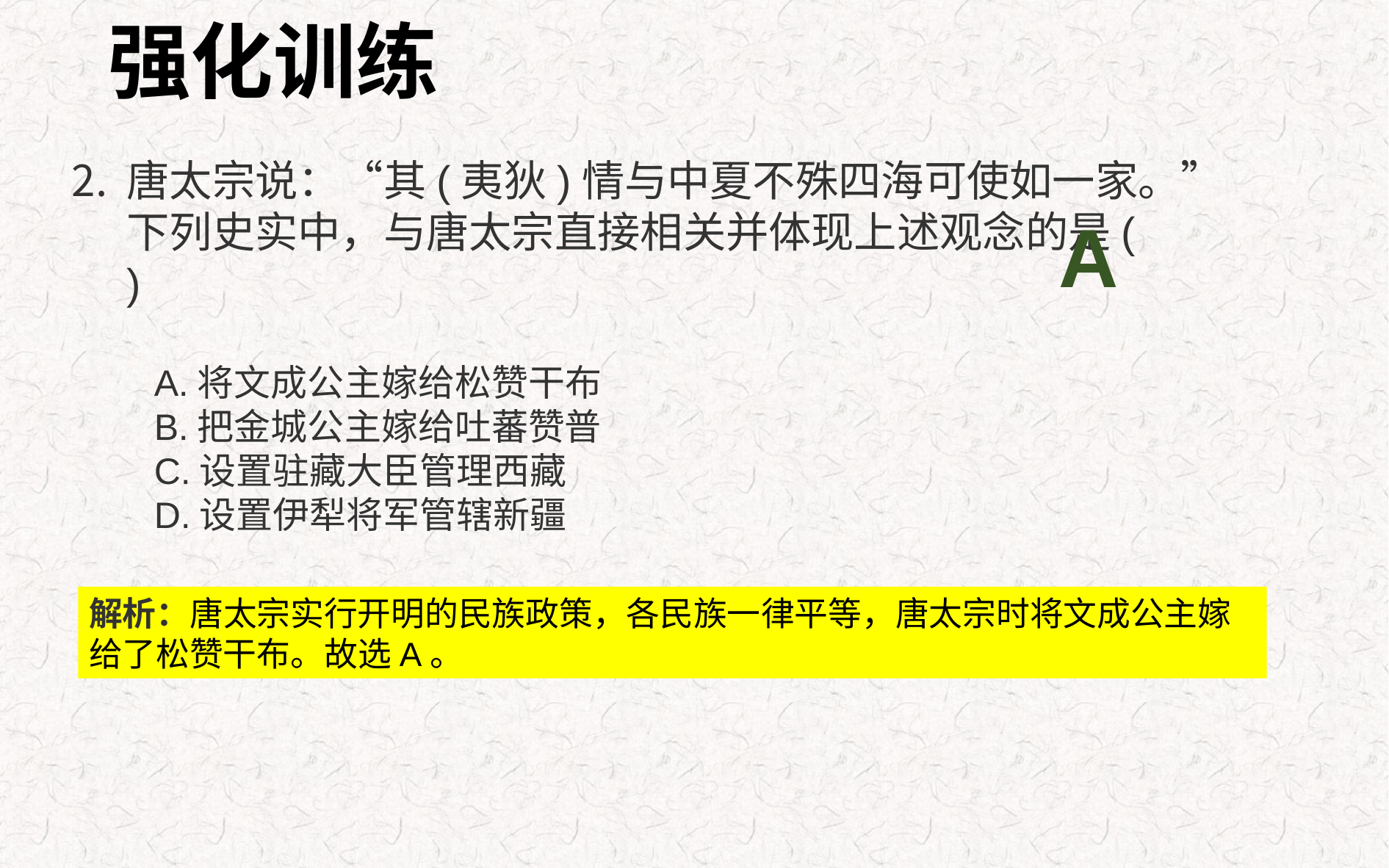

强化训练
唐太宗说：“其(夷狄)情与中夏不殊四海可使如一家。”下列史实中，与唐太宗直接相关并体现上述观念的是(        )

        A.将文成公主嫁给松赞干布
        B.把金城公主嫁给吐蕃赞普
        C.设置驻藏大臣管理西藏
        D.设置伊犁将军管辖新疆
A
解析：唐太宗实行开明的民族政策，各民族一律平等，唐太宗时将文成公主嫁给了松赞干布。故选A。